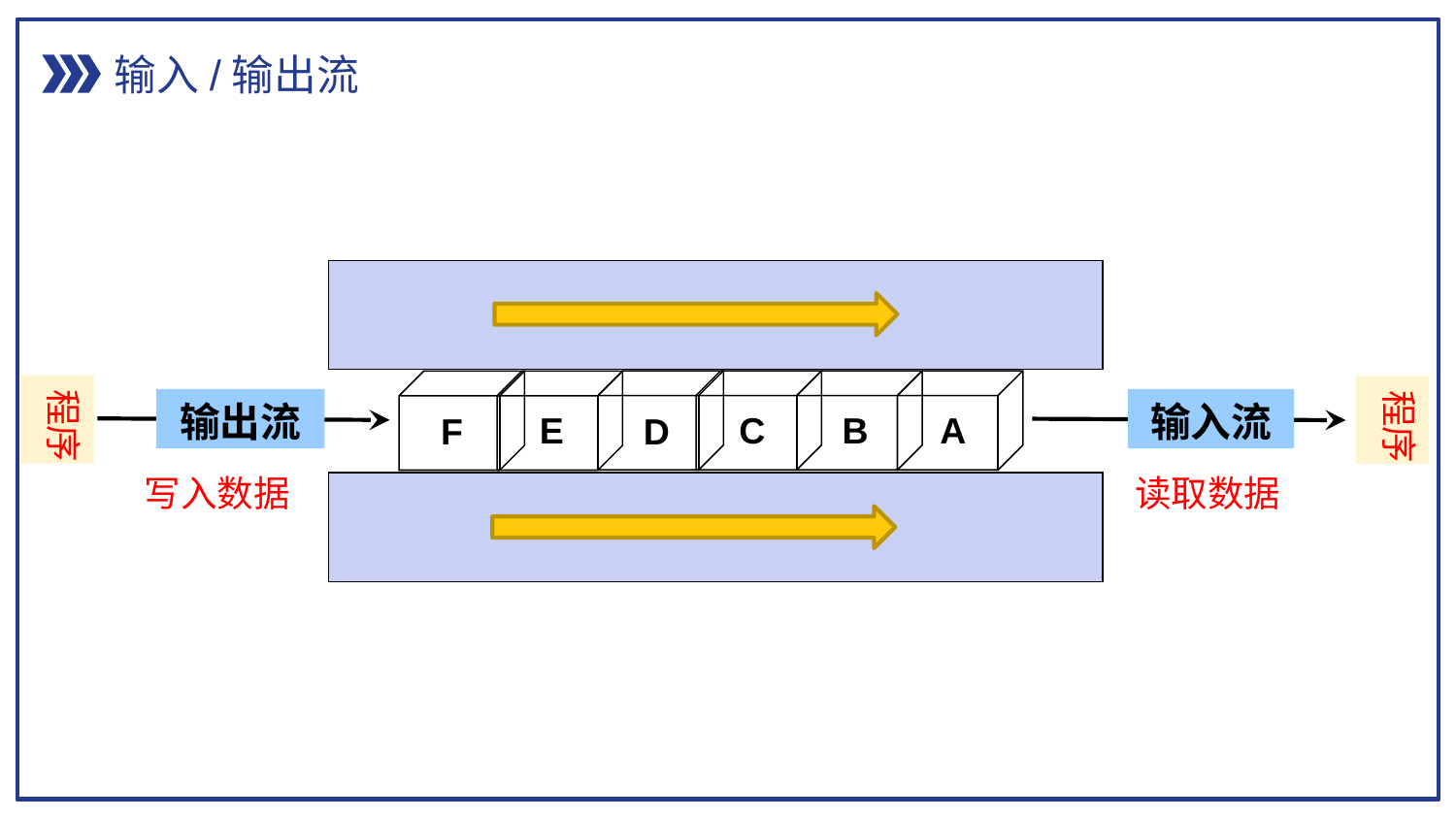

输入/输出流

D

C

B

A

F

E
输出流
输入流

程序
程序
写入数据
读取数据